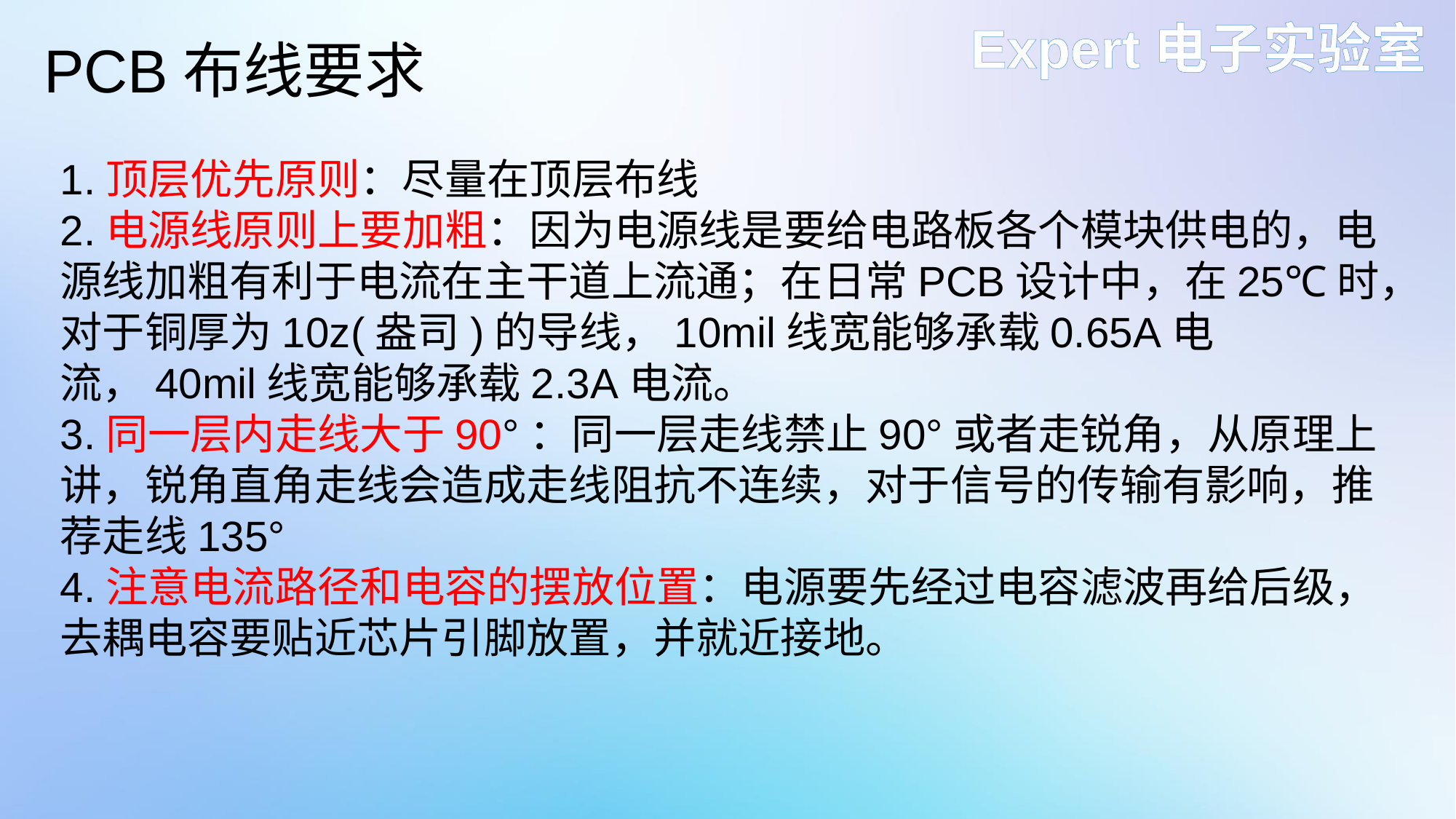

PCB布线要求
1.顶层优先原则：尽量在顶层布线
2.电源线原则上要加粗：因为电源线是要给电路板各个模块供电的，电源线加粗有利于电流在主干道上流通；在日常PCB设计中，在25℃时，对于铜厚为10z(盎司)的导线，10mil线宽能够承载0.65A电流，40mil线宽能够承载2.3A电流。
3.同一层内走线大于90°：同一层走线禁止90°或者走锐角，从原理上讲，锐角直角走线会造成走线阻抗不连续，对于信号的传输有影响，推荐走线135°
4.注意电流路径和电容的摆放位置：电源要先经过电容滤波再给后级，去耦电容要贴近芯片引脚放置，并就近接地。